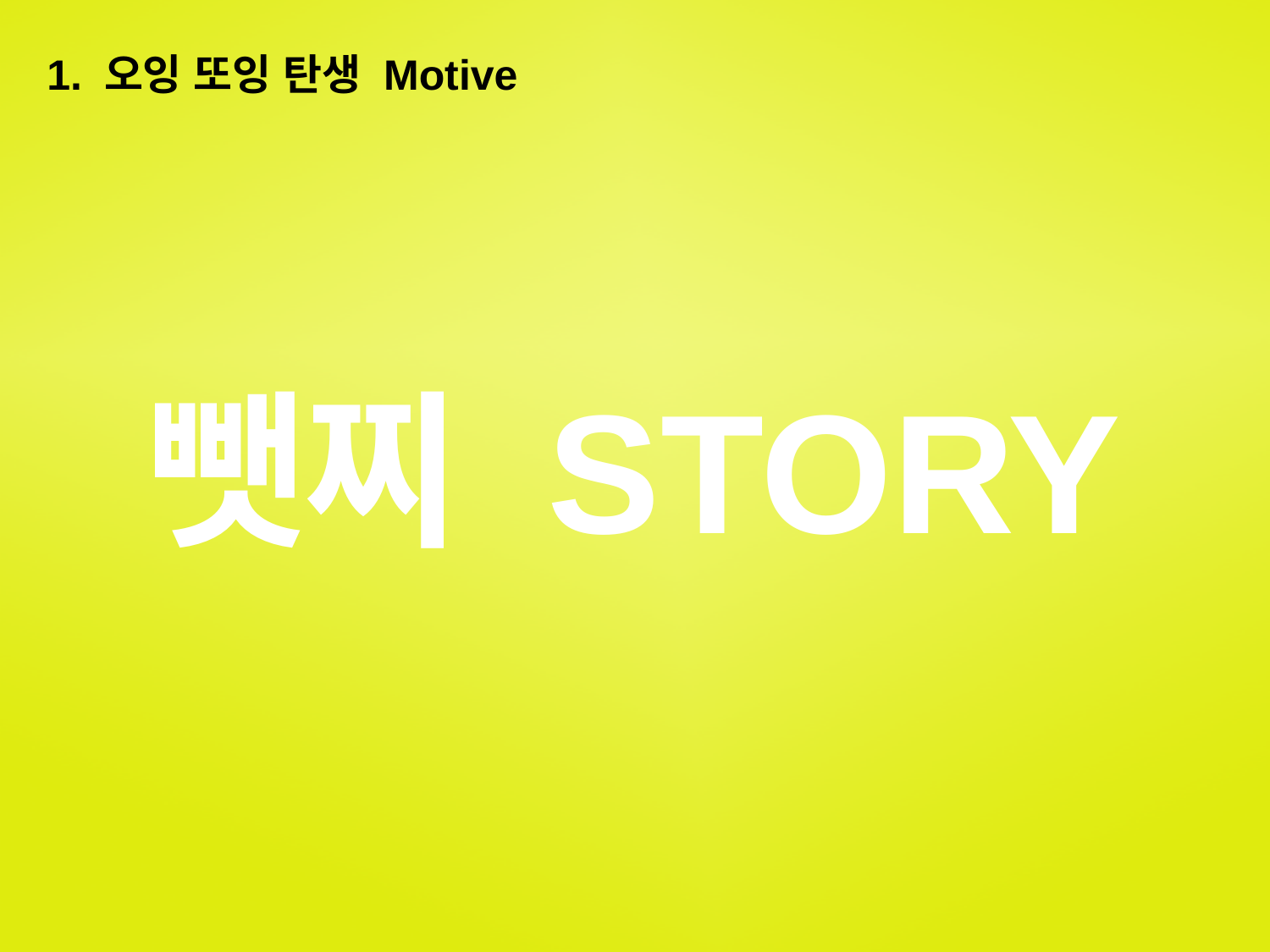

1. 오잉 또잉 탄생 Motive

뺏찌 STORY